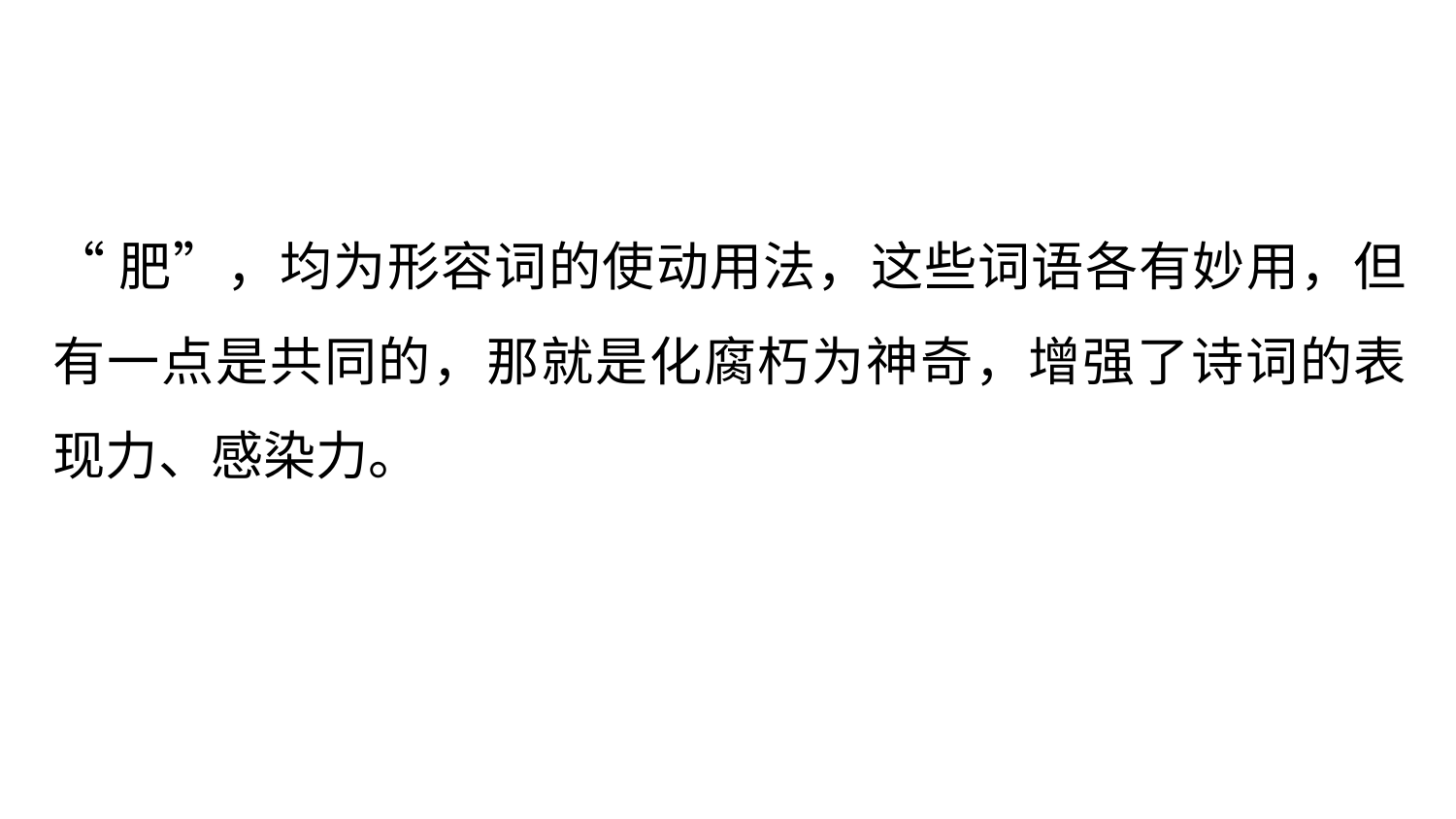

“肥”，均为形容词的使动用法，这些词语各有妙用，但有一点是共同的，那就是化腐朽为神奇，增强了诗词的表现力、感染力。